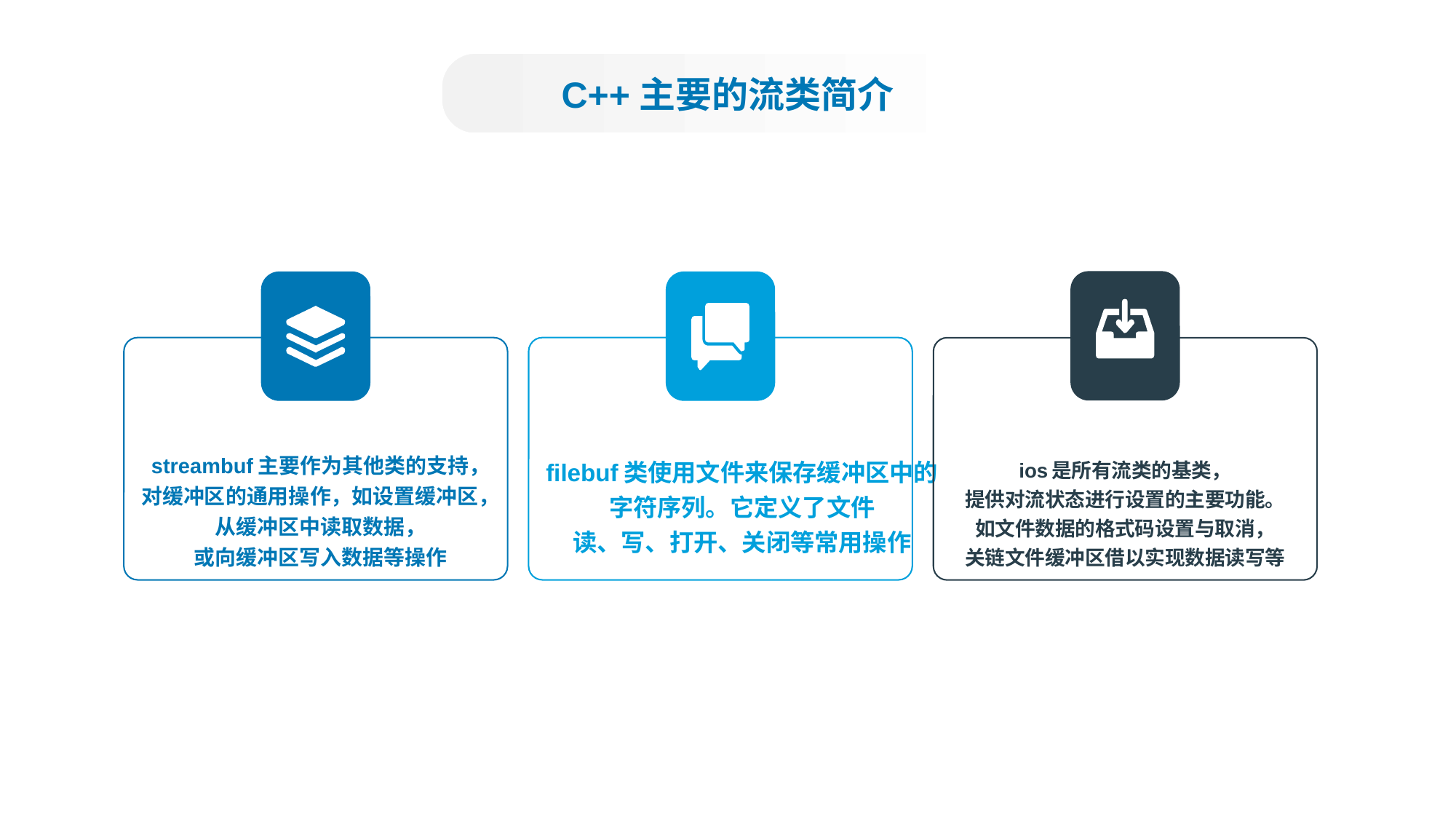

C++主要的流类简介

ios是所有流类的基类，
提供对流状态进行设置的主要功能。
如文件数据的格式码设置与取消，
关链文件缓冲区借以实现数据读写等

filebuf类使用文件来保存缓冲区中的
字符序列。它定义了文件
读、写、打开、关闭等常用操作

streambuf主要作为其他类的支持，
对缓冲区的通用操作，如设置缓冲区，
从缓冲区中读取数据，
或向缓冲区写入数据等操作